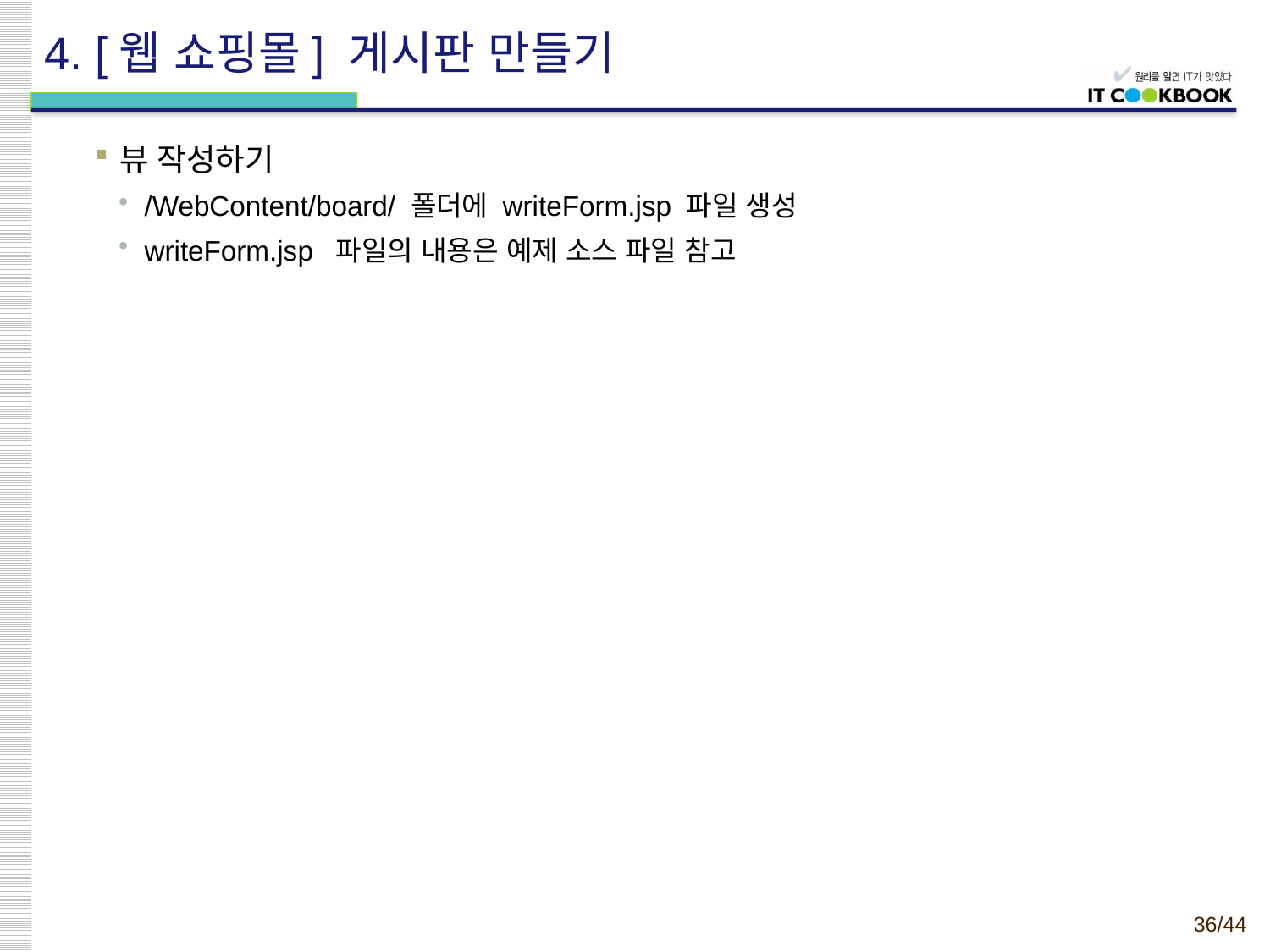

# 4. [웹 쇼핑몰] 게시판 만들기
뷰 작성하기
/WebContent/board/ 폴더에 writeForm.jsp 파일 생성
writeForm.jsp  파일의 내용은 예제 소스 파일 참고